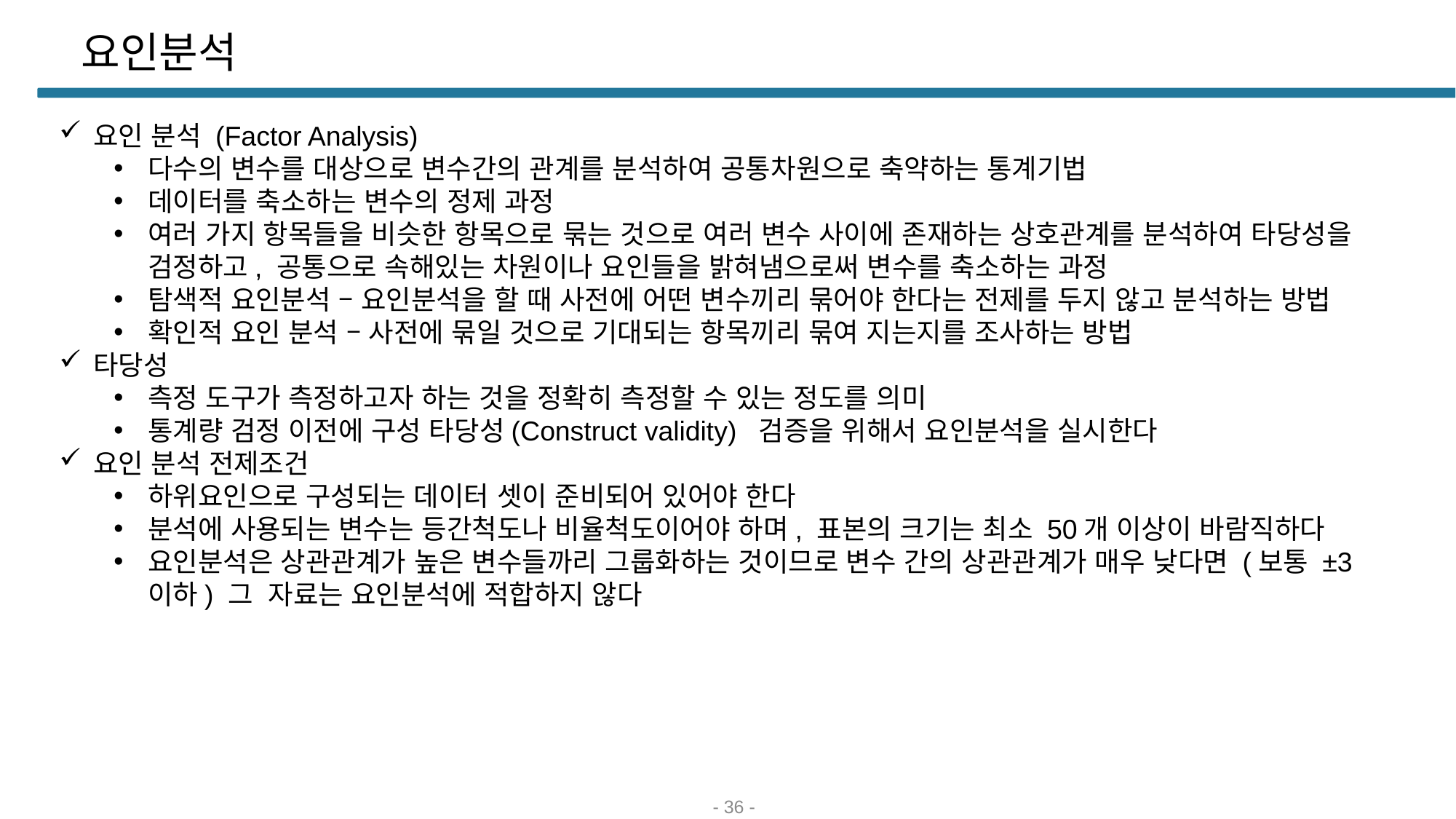

요인분석
#
요인 분석 (Factor Analysis)
다수의 변수를 대상으로 변수간의 관계를 분석하여 공통차원으로 축약하는 통계기법
데이터를 축소하는 변수의 정제 과정
여러 가지 항목들을 비슷한 항목으로 묶는 것으로 여러 변수 사이에 존재하는 상호관계를 분석하여 타당성을 검정하고, 공통으로 속해있는 차원이나 요인들을 밝혀냄으로써 변수를 축소하는 과정
탐색적 요인분석 – 요인분석을 할 때 사전에 어떤 변수끼리 묶어야 한다는 전제를 두지 않고 분석하는 방법
확인적 요인 분석 – 사전에 묶일 것으로 기대되는 항목끼리 묶여 지는지를 조사하는 방법
타당성
측정 도구가 측정하고자 하는 것을 정확히 측정할 수 있는 정도를 의미
통계량 검정 이전에 구성 타당성(Construct validity)  검증을 위해서 요인분석을 실시한다
요인 분석 전제조건
하위요인으로 구성되는 데이터 셋이 준비되어 있어야 한다
분석에 사용되는 변수는 등간척도나 비율척도이어야 하며, 표본의 크기는 최소 50개 이상이 바람직하다
요인분석은 상관관계가 높은 변수들까리 그룹화하는 것이므로 변수 간의 상관관계가 매우 낮다면 (보통 ±3 이하) 그  자료는 요인분석에 적합하지 않다

- 36 -